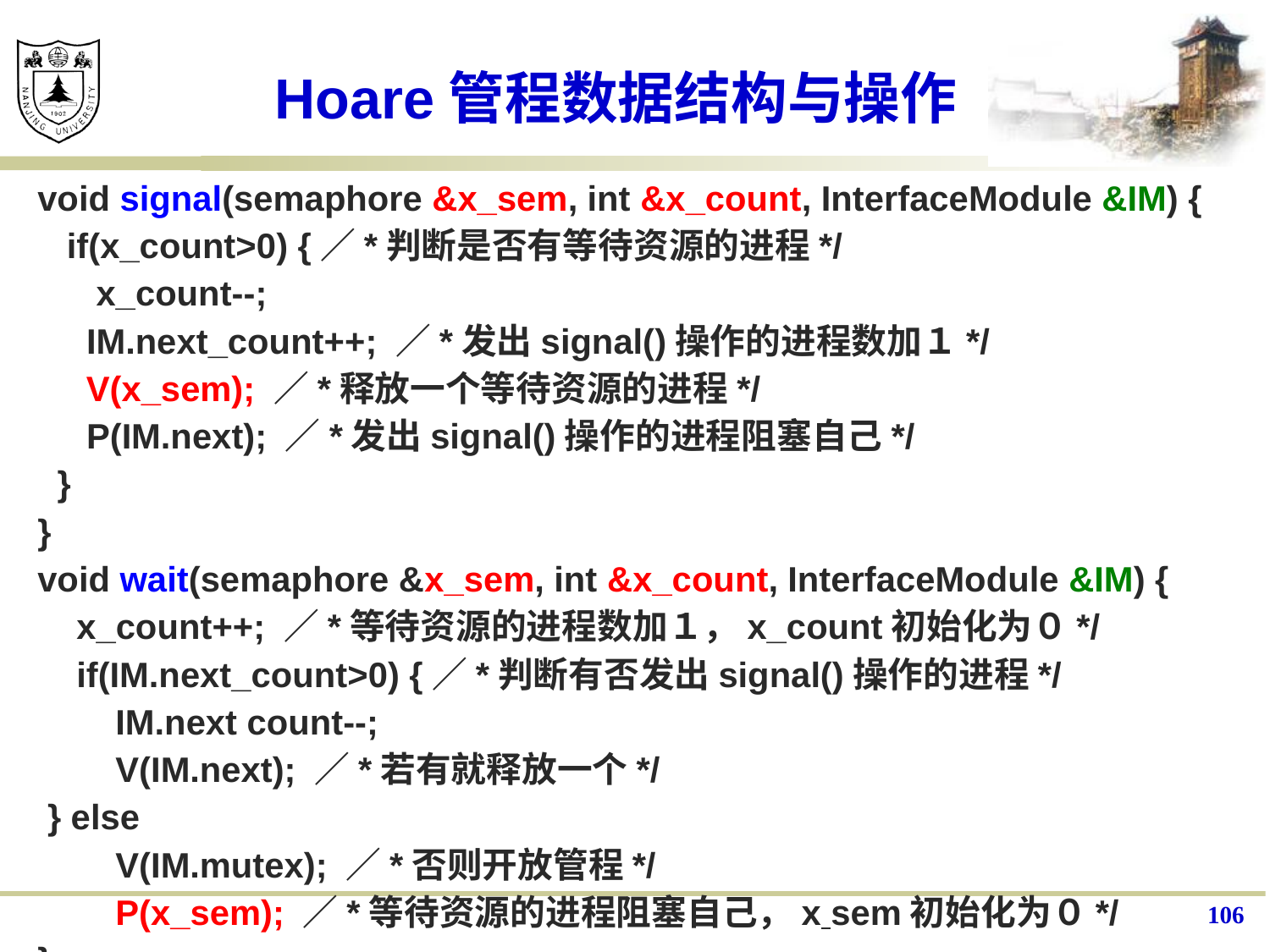

# Hoare管程数据结构与操作
void signal(semaphore &x_sem, int &x_count, InterfaceModule &IM) {
   if(x_count>0) {／*判断是否有等待资源的进程*/
      x_count--;
     IM.next_count++; ／*发出signal()操作的进程数加１*/
     V(x_sem); ／*释放一个等待资源的进程*/
     P(IM.next); ／*发出signal()操作的进程阻塞自己*/
  }
}
void wait(semaphore &x_sem, int &x_count, InterfaceModule &IM) {
    x_count++; ／*等待资源的进程数加１，x_count初始化为０*/
    if(IM.next_count>0) {／*判断有否发出signal()操作的进程*/
        IM.next count--;
        V(IM.next); ／*若有就释放一个*/
 } else
        V(IM.mutex); ／*否则开放管程*/
        P(x_sem); ／*等待资源的进程阻塞自己，x sem初始化为０*/
}
106